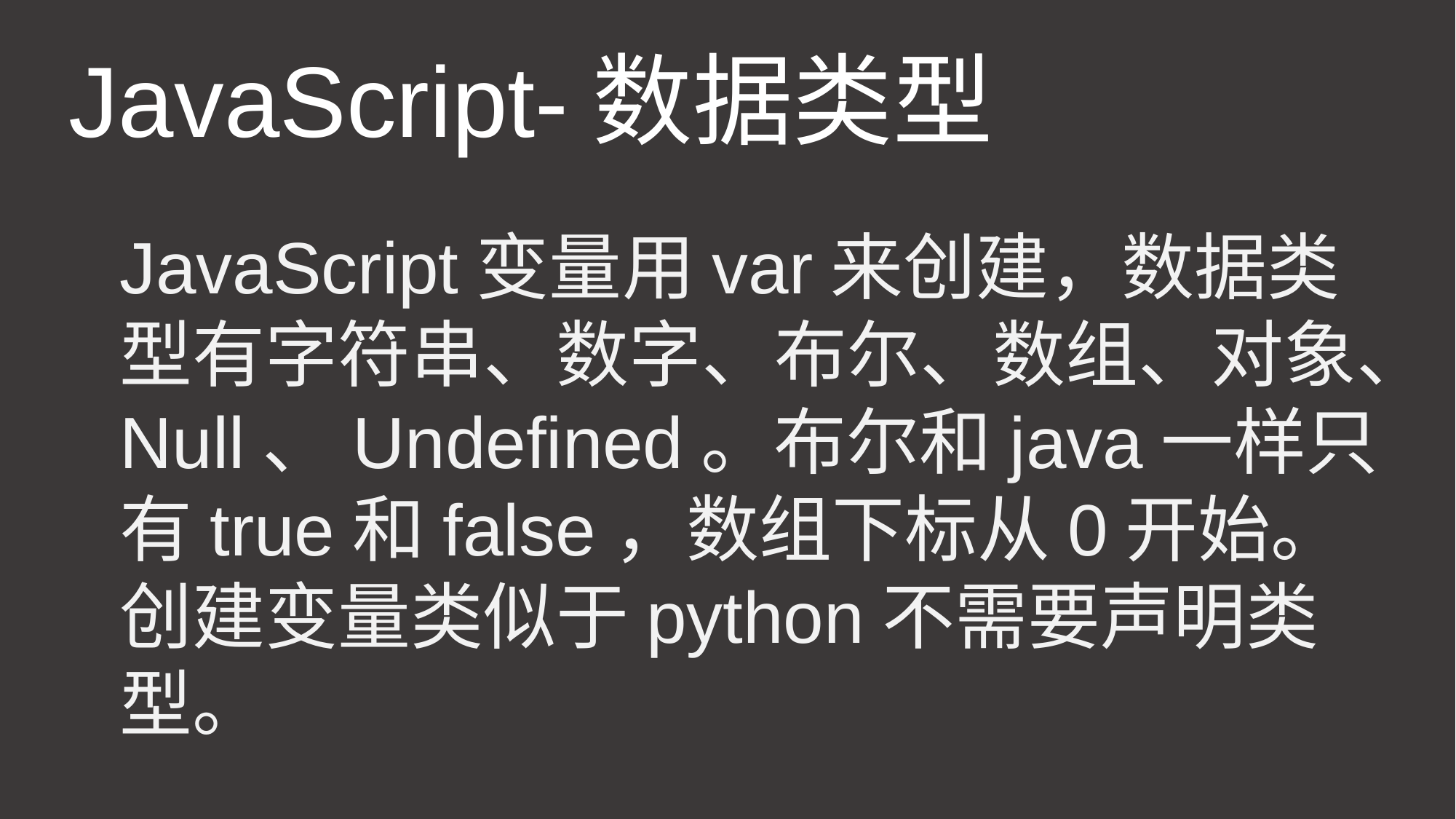

JavaScript-数据类型
JavaScript变量用var来创建，数据类型有字符串、数字、布尔、数组、对象、Null、Undefined。布尔和java一样只有true和false，数组下标从0开始。创建变量类似于python不需要声明类型。